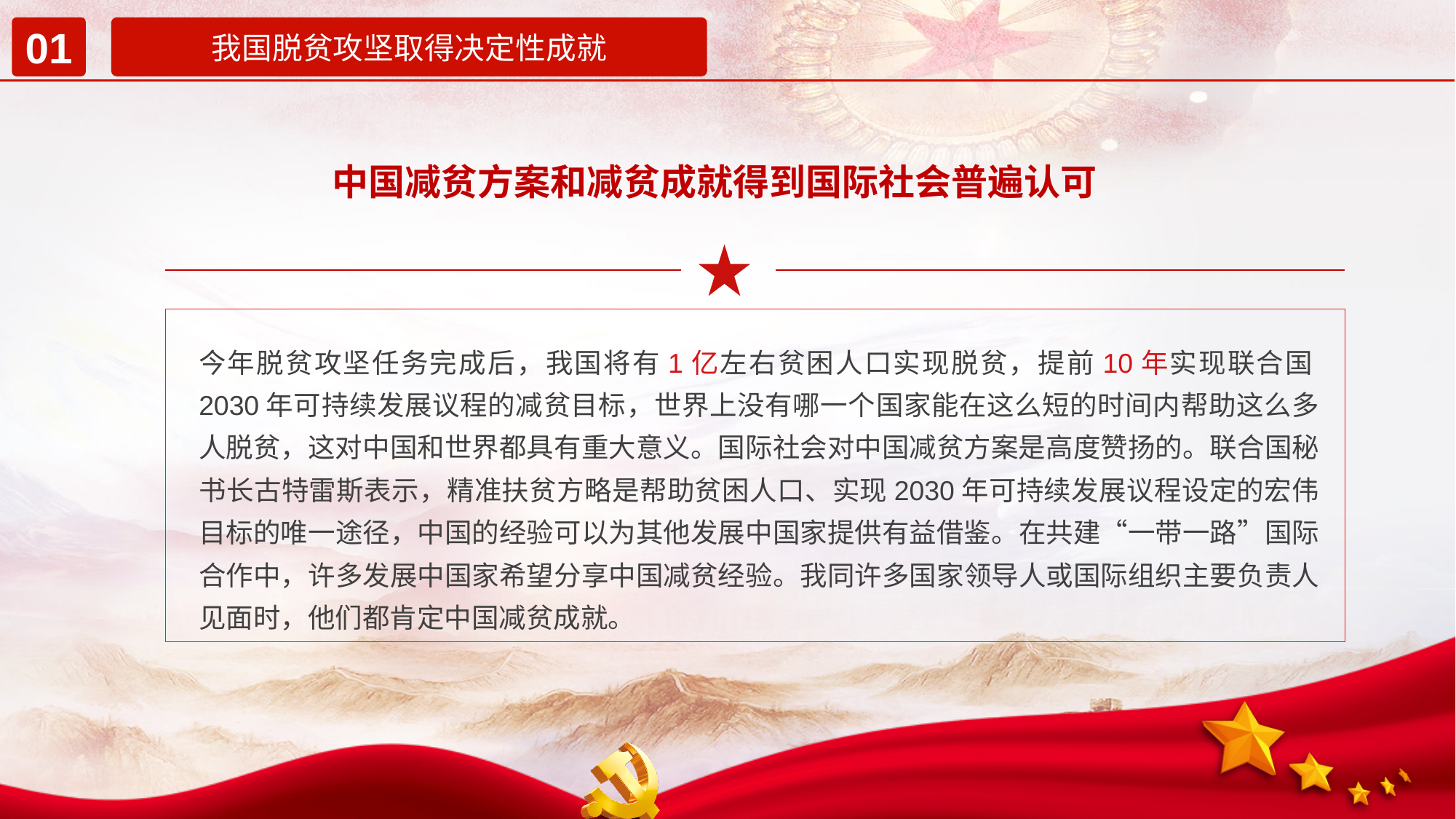

01
我国脱贫攻坚取得决定性成就
中国减贫方案和减贫成就得到国际社会普遍认可

今年脱贫攻坚任务完成后，我国将有1亿左右贫困人口实现脱贫，提前10年实现联合国2030年可持续发展议程的减贫目标，世界上没有哪一个国家能在这么短的时间内帮助这么多人脱贫，这对中国和世界都具有重大意义。国际社会对中国减贫方案是高度赞扬的。联合国秘书长古特雷斯表示，精准扶贫方略是帮助贫困人口、实现2030年可持续发展议程设定的宏伟目标的唯一途径，中国的经验可以为其他发展中国家提供有益借鉴。在共建“一带一路”国际合作中，许多发展中国家希望分享中国减贫经验。我同许多国家领导人或国际组织主要负责人见面时，他们都肯定中国减贫成就。